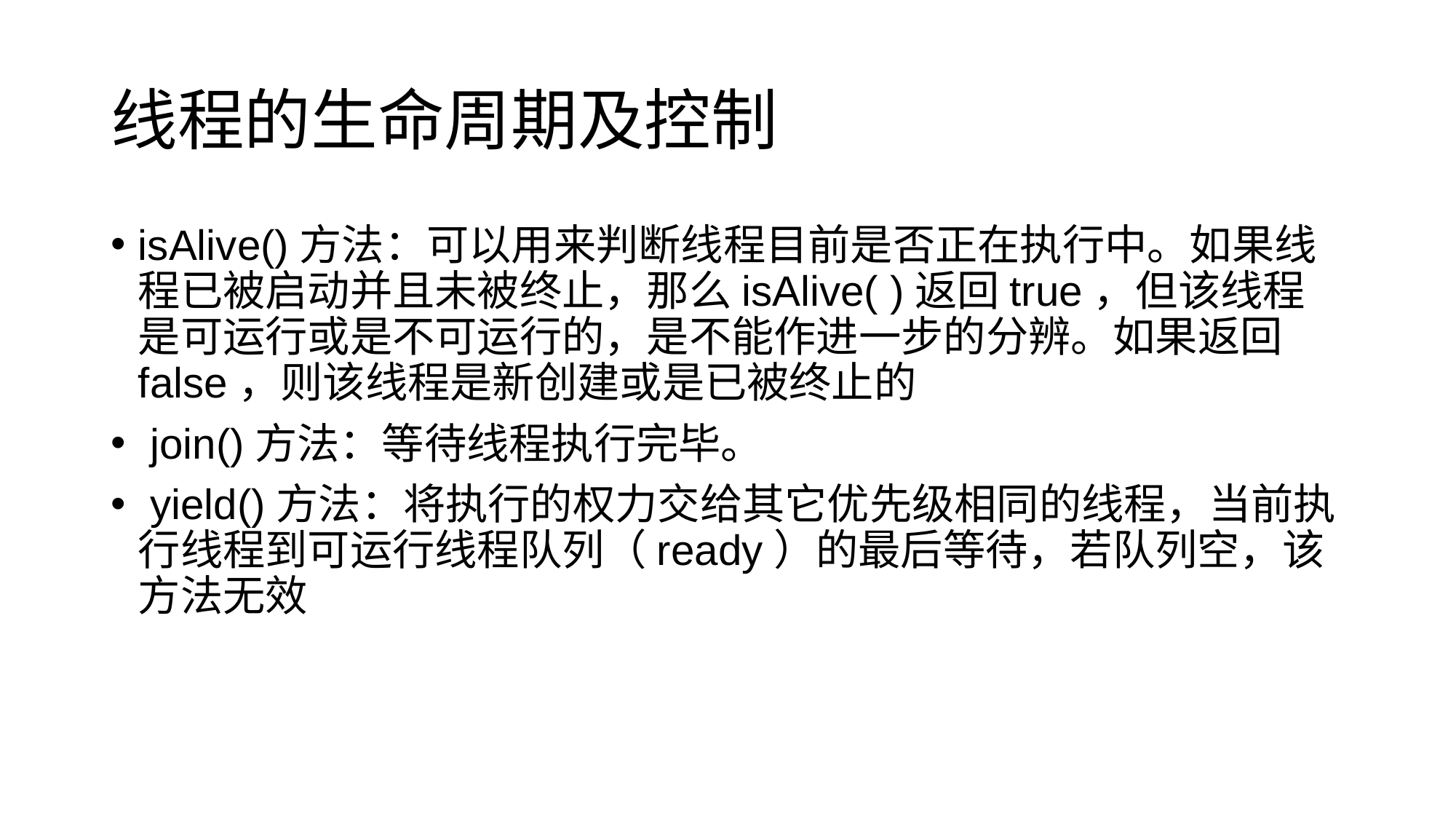

# 线程的生命周期及控制
isAlive()方法：可以用来判断线程目前是否正在执行中。如果线程已被启动并且未被终止，那么isAlive( )返回true，但该线程是可运行或是不可运行的，是不能作进一步的分辨。如果返回false，则该线程是新创建或是已被终止的
 join()方法：等待线程执行完毕。
 yield()方法：将执行的权力交给其它优先级相同的线程，当前执行线程到可运行线程队列（ready）的最后等待，若队列空，该方法无效